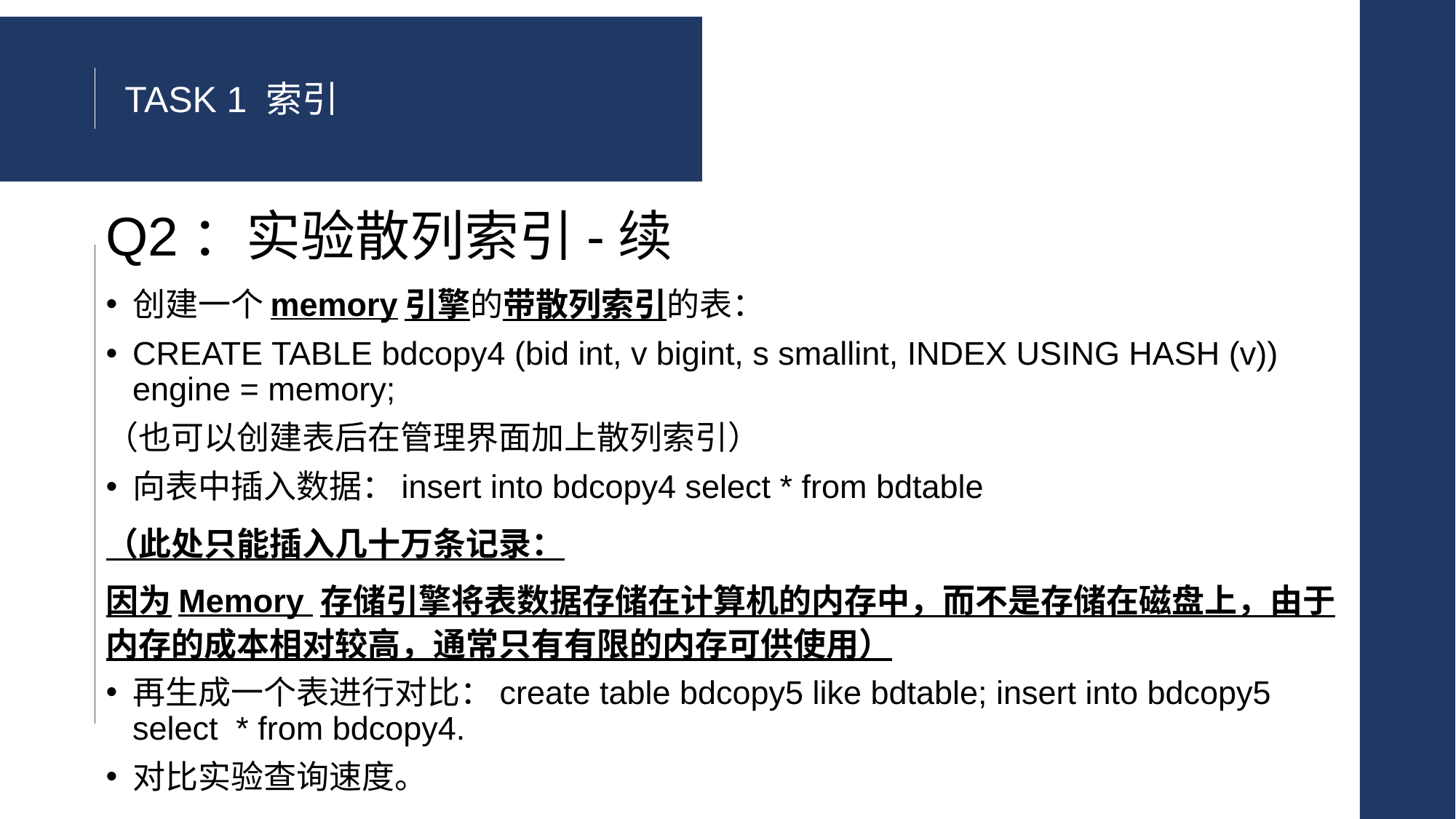

TASK 1 索引
Q2：实验散列索引-续
创建一个memory引擎的带散列索引的表：
CREATE TABLE bdcopy4 (bid int, v bigint, s smallint, INDEX USING HASH (v)) engine = memory;
（也可以创建表后在管理界面加上散列索引）
向表中插入数据：insert into bdcopy4 select * from bdtable
（此处只能插入几十万条记录：
因为Memory 存储引擎将表数据存储在计算机的内存中，而不是存储在磁盘上，由于内存的成本相对较高，通常只有有限的内存可供使用）
再生成一个表进行对比：create table bdcopy5 like bdtable; insert into bdcopy5 select  * from bdcopy4.
对比实验查询速度。